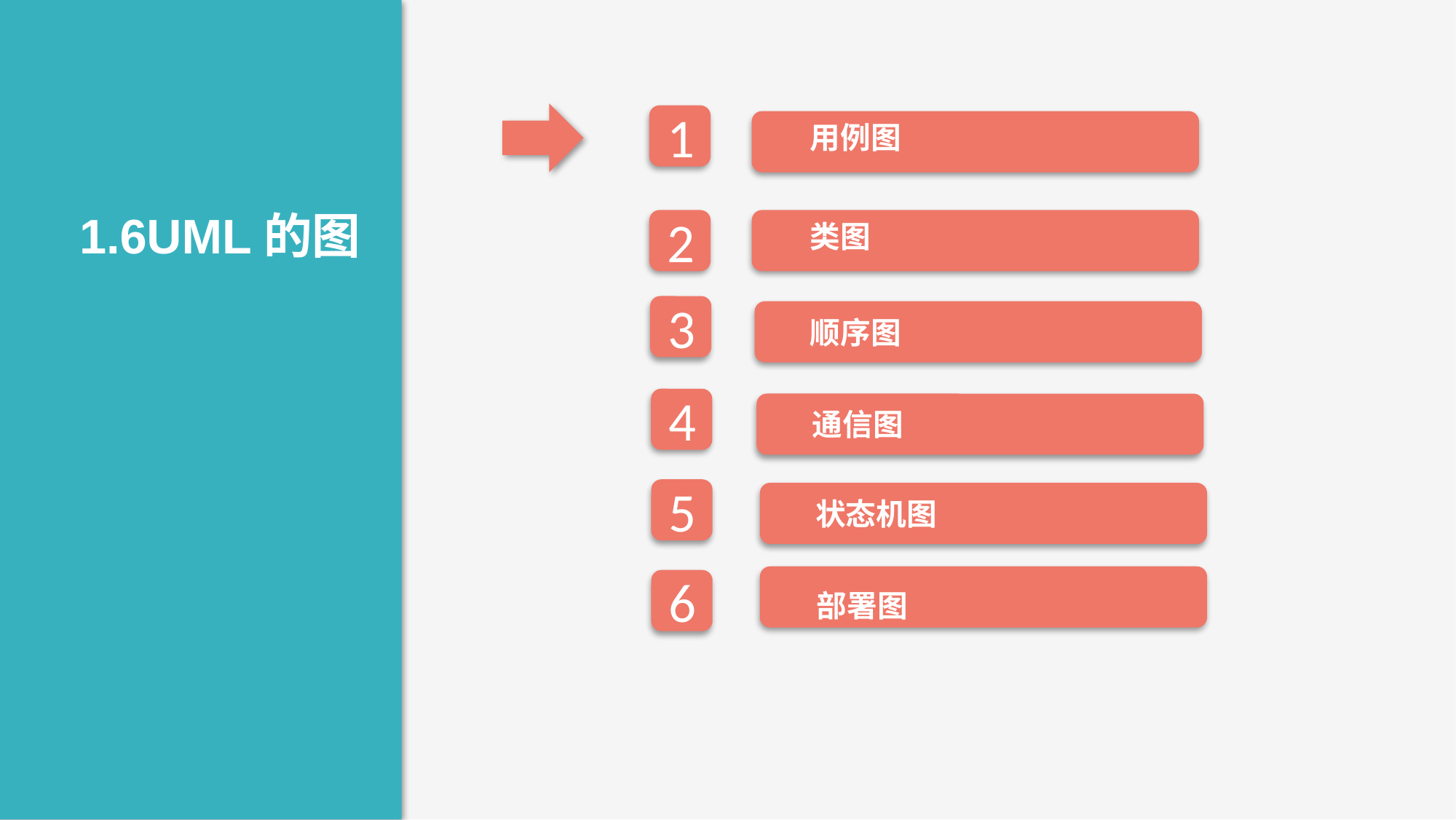

1

用例图
1.6UML的图
2

类图
3

顺序图
4

通信图
5

状态机图

部署图
6